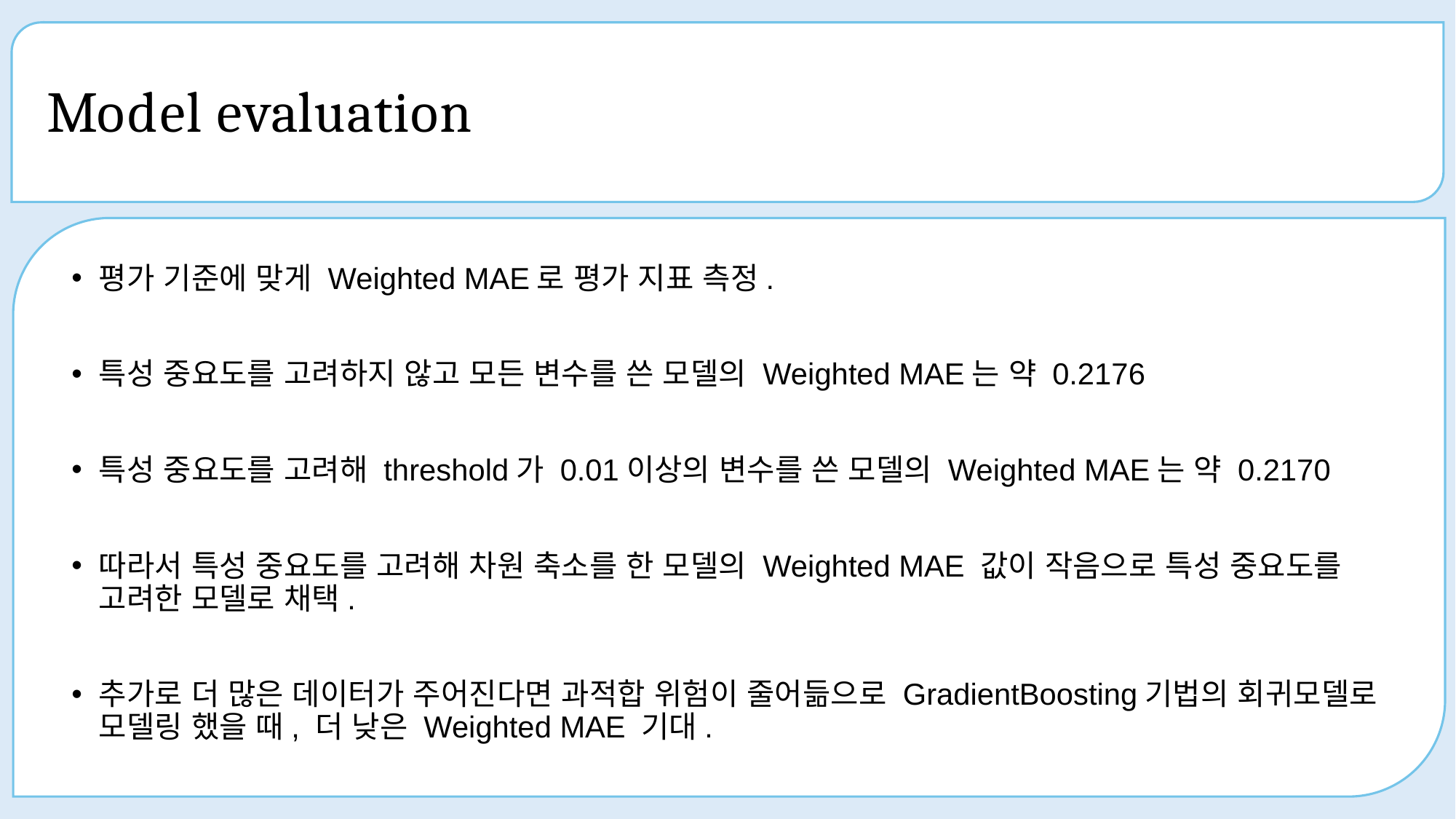

# Model evaluation

평가 기준에 맞게 Weighted MAE로 평가 지표 측정.

특성 중요도를 고려하지 않고 모든 변수를 쓴 모델의 Weighted MAE는 약 0.2176

특성 중요도를 고려해 threshold가 0.01이상의 변수를 쓴 모델의 Weighted MAE는 약 0.2170

따라서 특성 중요도를 고려해 차원 축소를 한 모델의 Weighted MAE 값이 작음으로 특성 중요도를 고려한 모델로 채택.

추가로 더 많은 데이터가 주어진다면 과적합 위험이 줄어듦으로 GradientBoosting기법의 회귀모델로 모델링 했을 때, 더 낮은 Weighted MAE 기대.